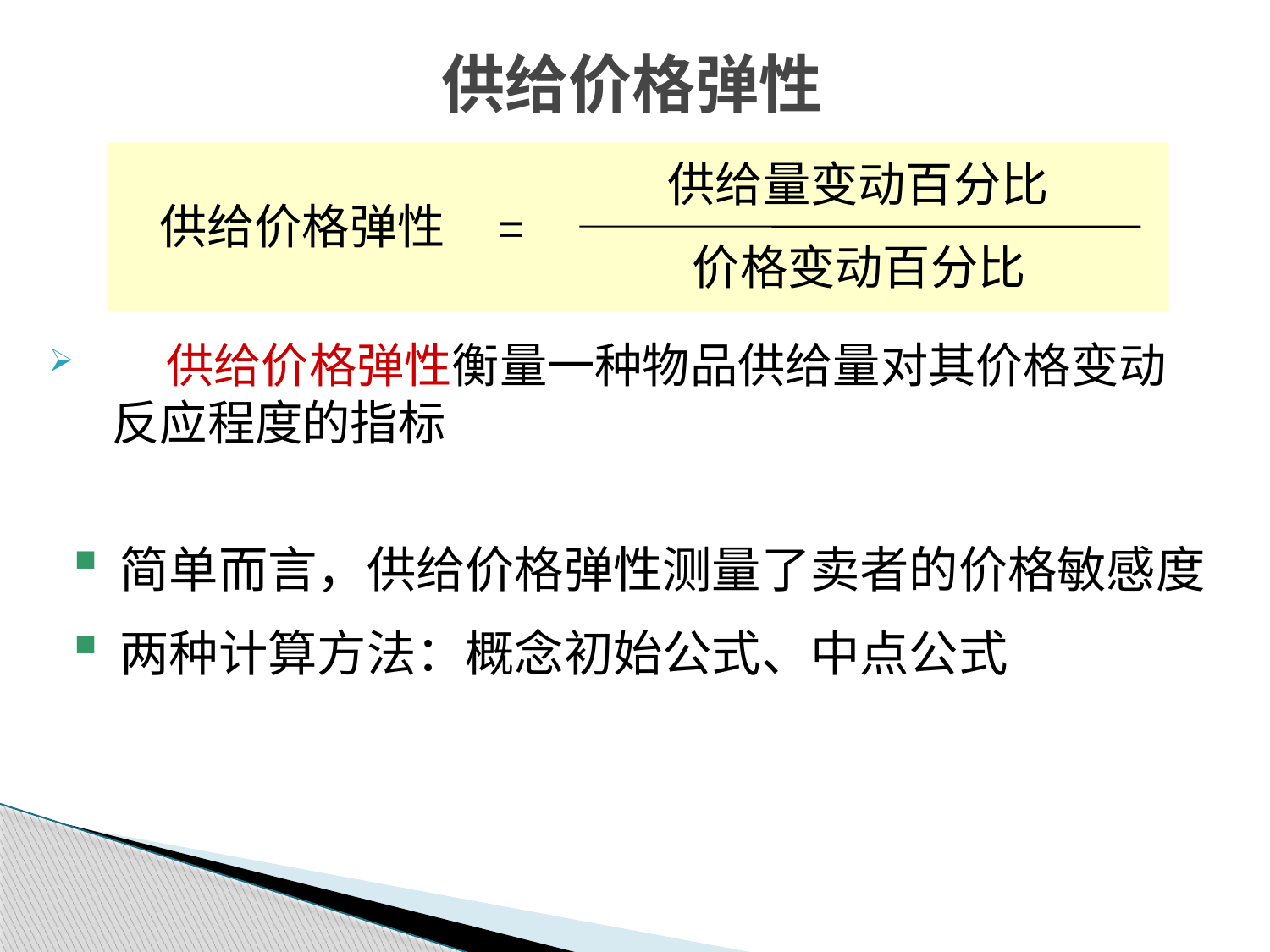

供给价格弹性

供给量变动百分比
供给价格弹性
=

价格变动百分比
    供给价格弹性衡量一种物品供给量对其价格变动反应程度的指标
简单而言，供给价格弹性测量了卖者的价格敏感度
两种计算方法：概念初始公式、中点公式